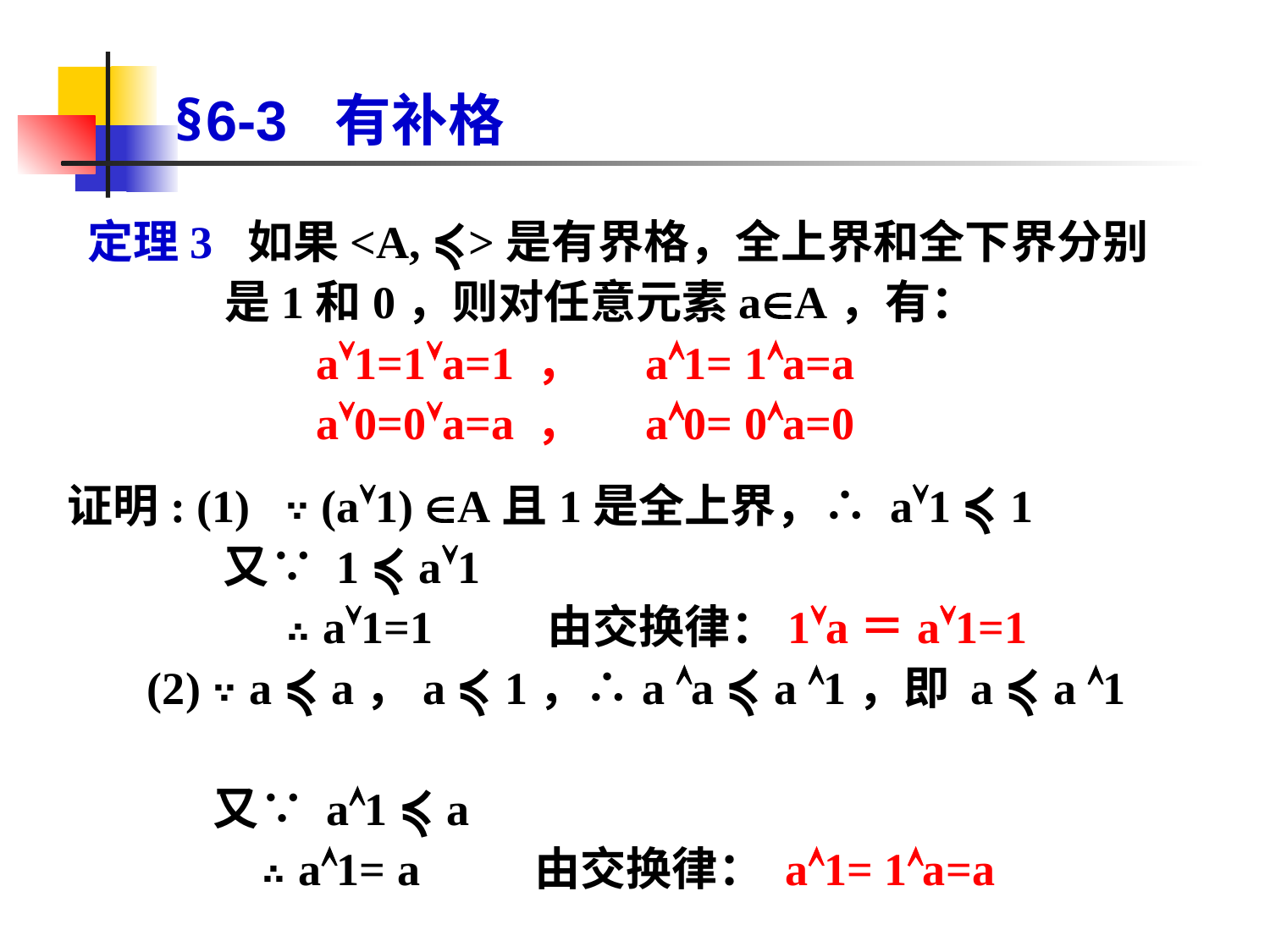

§6-3 有补格
定理3  如果<A, ≼>是有界格，全上界和全下界分别是1和0，则对任意元素a∈A，有：
	        a∨1=1∨a=1 ，     a∧1= 1∧a=a
	        a∨0=0∨a=a ，     a∧0= 0∧a=0
证明: (1)   ∵ (a∨1) ∈A且1是全上界，∴ a∨1 ≼ 1
              又∵ 1 ≼ a∨1
	        ∴ a∨1=1         由交换律：1∨a＝a∨1=1
       (2) ∵ a ≼ a，a ≼ 1，∴a ∧a ≼ a ∧1，即 a ≼ a ∧1
             又∵ a∧1 ≼ a
                 ∴ a∧1= a         由交换律： a∧1= 1∧a=a
24